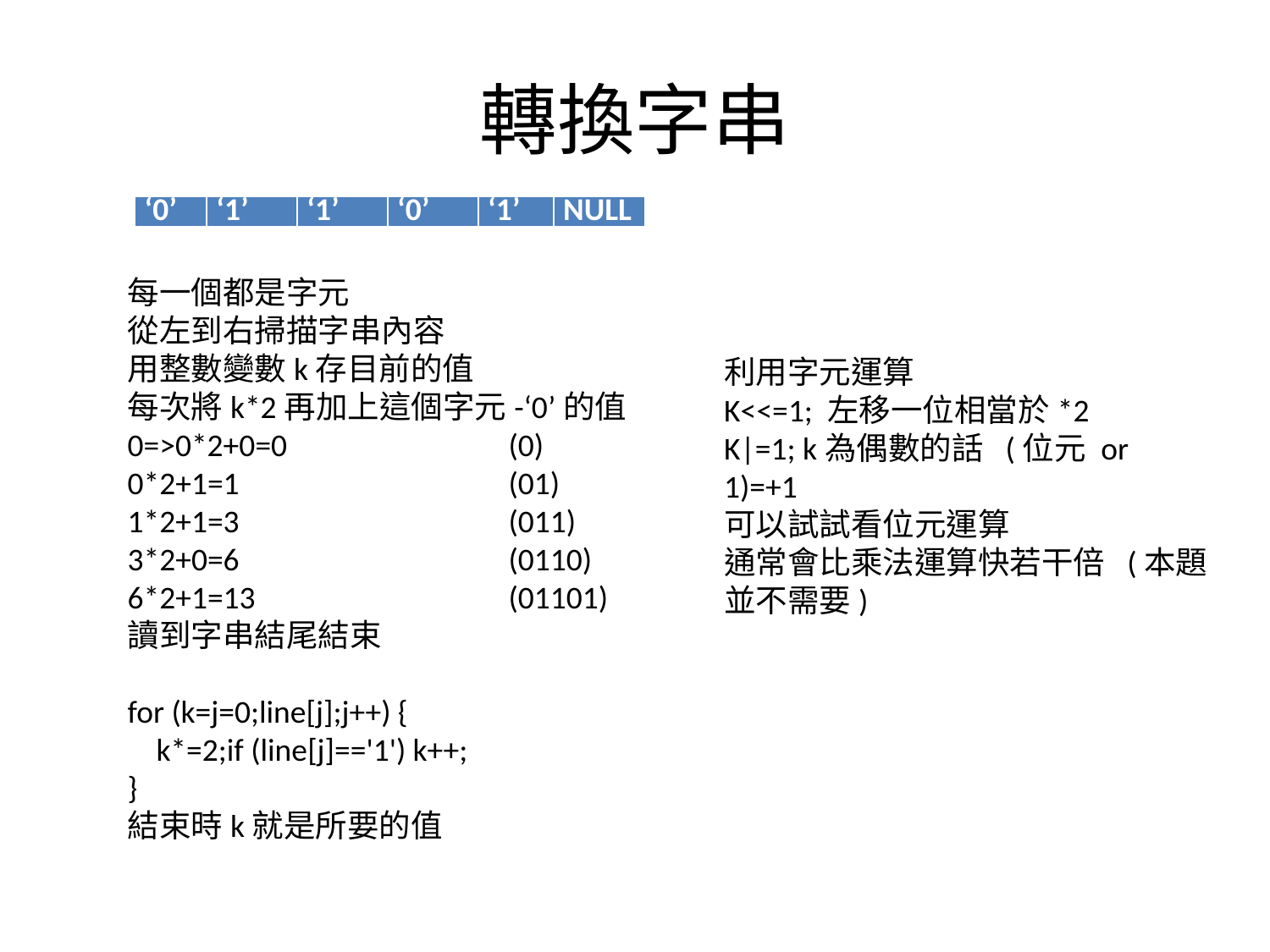

# 轉換字串
| ‘0’ | ‘1’ | ‘1’ | ‘0’ | ‘1’ | NULL |
| --- | --- | --- | --- | --- | --- |
每一個都是字元
從左到右掃描字串內容
用整數變數k存目前的值
每次將k*2再加上這個字元-‘0’的值
0=>0*2+0=0		(0)
0*2+1=1			(01)
1*2+1=3			(011)
3*2+0=6			(0110)
6*2+1=13		(01101)
讀到字串結尾結束

for (k=j=0;line[j];j++) {
    k*=2;if (line[j]=='1') k++;
}
結束時k就是所要的值

利用字元運算
K<<=1; 左移一位相當於*2
K|=1; k為偶數的話  (位元 or 1)=+1
可以試試看位元運算
通常會比乘法運算快若干倍  (本題並不需要)